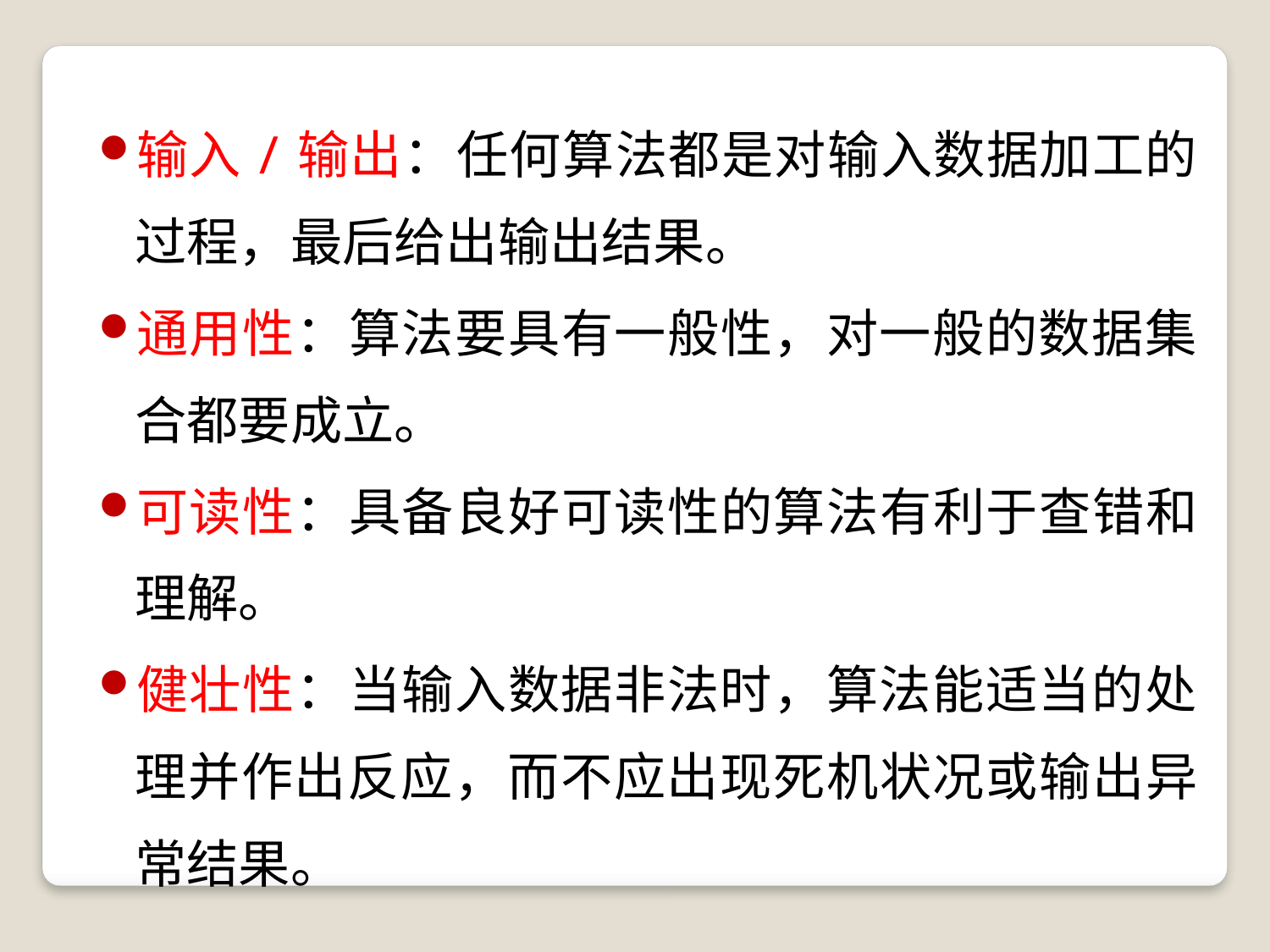

输入/输出：任何算法都是对输入数据加工的过程，最后给出输出结果。
通用性：算法要具有一般性，对一般的数据集合都要成立。
可读性：具备良好可读性的算法有利于查错和理解。
健壮性：当输入数据非法时，算法能适当的处理并作出反应，而不应出现死机状况或输出异常结果。